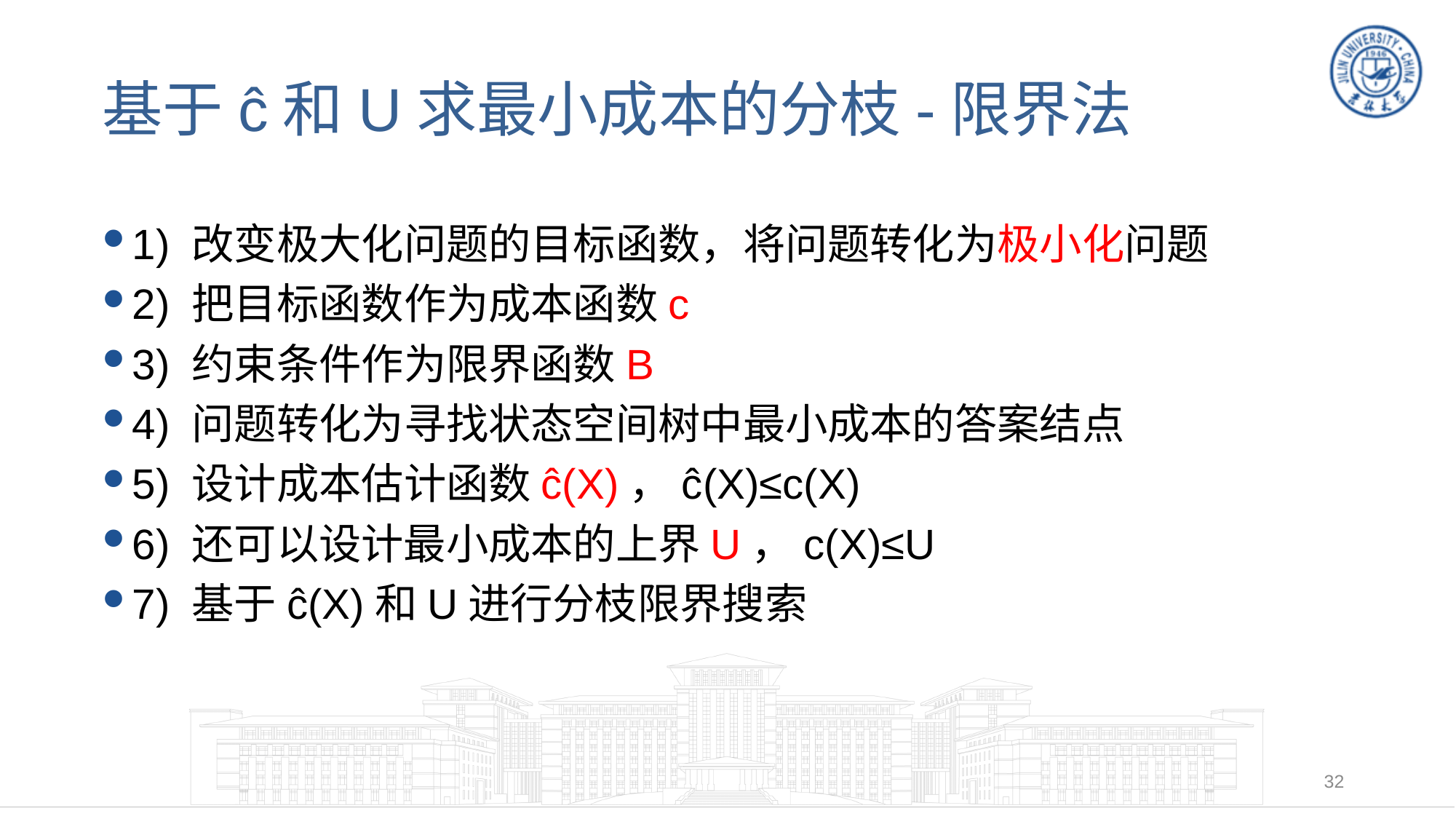

# 基于ĉ和U求最小成本的分枝-限界法
1) 改变极大化问题的目标函数，将问题转化为极小化问题
2) 把目标函数作为成本函数c
3) 约束条件作为限界函数B
4) 问题转化为寻找状态空间树中最小成本的答案结点
5) 设计成本估计函数ĉ(X)，ĉ(X)≤c(X)
6) 还可以设计最小成本的上界U，c(X)≤U
7) 基于ĉ(X)和U进行分枝限界搜索
32